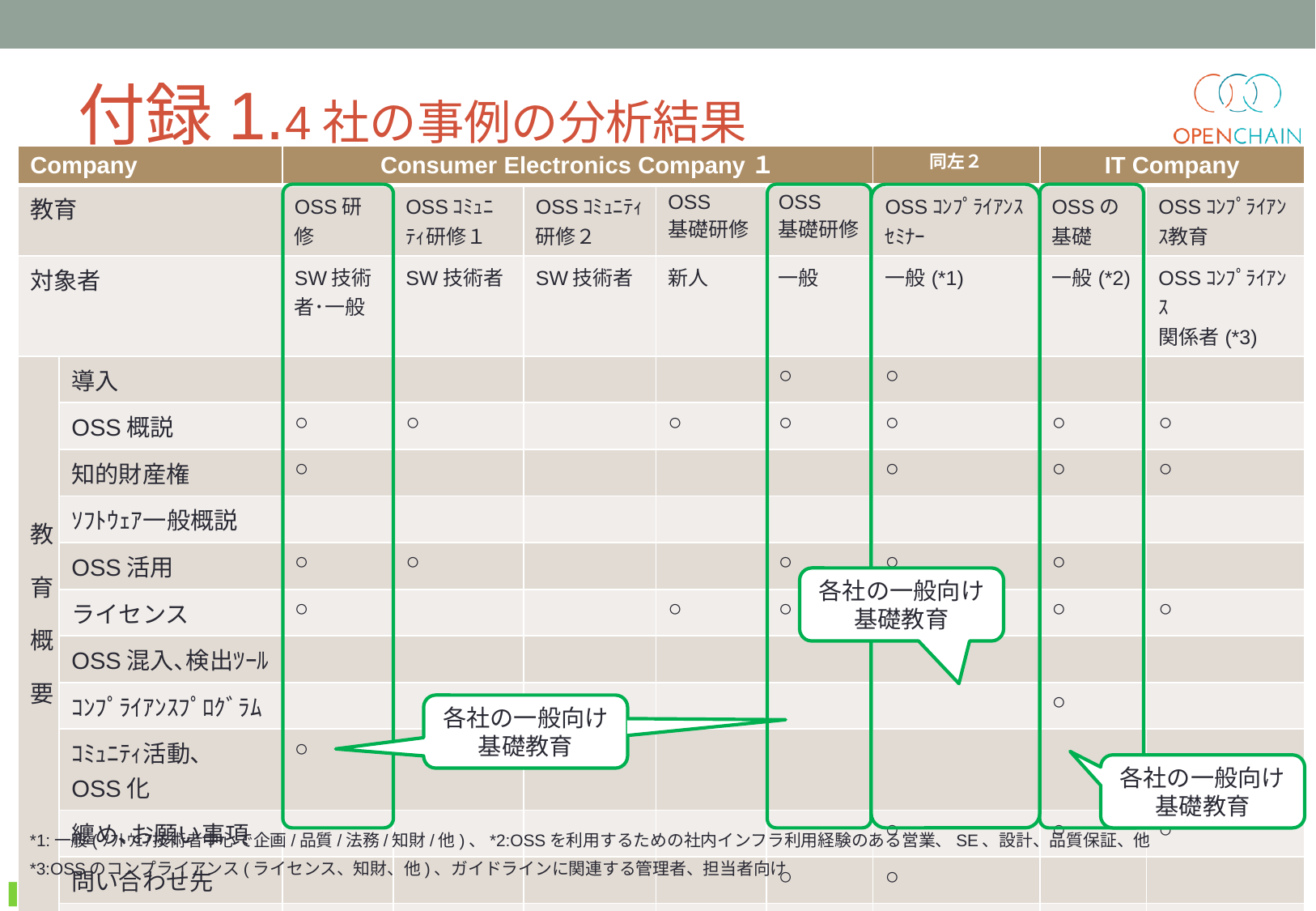

# 付録1.4社の事例の分析結果
| Company |  | Consumer Electronics Company１ |  |  |  |  | 同左２ | IT Company |  |
| --- | --- | --- | --- | --- | --- | --- | --- | --- | --- |
| 教育 |  | OSS研修 | OSSｺﾐｭﾆﾃｨ研修１ | OSSｺﾐｭﾆﾃｨ研修２ | OSS 基礎研修 | OSS 基礎研修 | OSSｺﾝﾌﾟﾗｲｱﾝｽ ｾﾐﾅｰ | OSSの 基礎 | OSSｺﾝﾌﾟﾗｲｱﾝｽ教育 |
| 対象者 |  | SW技術 者･一般 | SW技術者 | SW技術者 | 新人 | 一般 | 一般(\*1) | 一般(\*2) | OSSｺﾝﾌﾟﾗｲｱﾝｽ 関係者(\*3) |
| 教 育 概 要 | 導入 |  |  |  |  | ○ | ○ |  |  |
|  | OSS概説 | ○ | ○ |  | ○ | ○ | ○ | ○ | ○ |
|  | 知的財産権 | ○ |  |  |  |  | ○ | ○ | ○ |
|  | ｿﾌﾄｳｪｱ一般概説 |  |  |  |  |  |  |  |  |
|  | OSS活用 | ○ | ○ |  |  | ○ | ○ | ○ |  |
|  | ライセンス | ○ |  |  | ○ | ○ | ○ | ○ | ○ |
|  | OSS混入､検出ﾂｰﾙ |  |  |  |  |  |  |  |  |
|  | ｺﾝﾌﾟﾗｲｱﾝｽﾌﾟﾛｸﾞﾗﾑ |  |  |  |  |  |  | ○ |  |
|  | ｺﾐｭﾆﾃｨ活動､ OSS化 | ○ | ○ | ○ |  |  |  |  |  |
|  | 纏め､お願い事項 |  |  |  |  |  | ○ | ○ | ○ |
|  | 問い合わせ先 |  |  |  |  | ○ | ○ |  |  |
|  | 出典･参考情報 |  | ○ |  |  | ○ |  |  |  |

各社の一般向け
基礎教育
各社の一般向け
基礎教育

各社の一般向け
基礎教育
*1:一般(ｿﾌﾄｳｪｱ技術者中心で企画/品質/法務/知財/他)、*2:OSSを利用するための社内インフラ利用経験のある営業、SE、設計、品質保証、他
*3:OSSのコンプライアンス(ライセンス、知財、他)、ガイドラインに関連する管理者、担当者向け
12